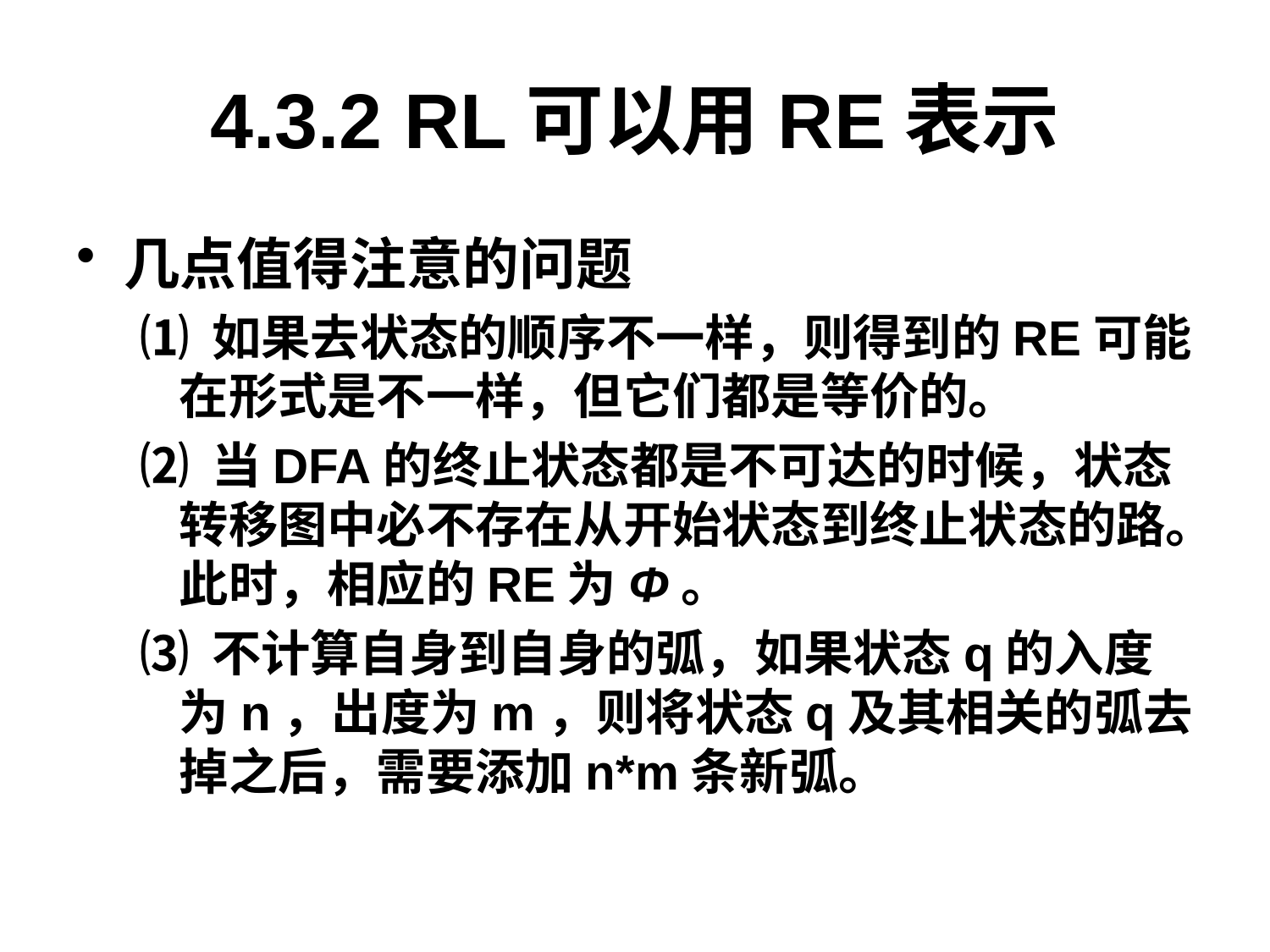

# 4.3.2 RL可以用RE表示
几点值得注意的问题
⑴ 如果去状态的顺序不一样，则得到的RE可能在形式是不一样，但它们都是等价的。
⑵ 当DFA的终止状态都是不可达的时候，状态转移图中必不存在从开始状态到终止状态的路。此时，相应的RE为Φ。
⑶ 不计算自身到自身的弧，如果状态q的入度为n，出度为m，则将状态q及其相关的弧去掉之后，需要添加n*m条新弧。

64